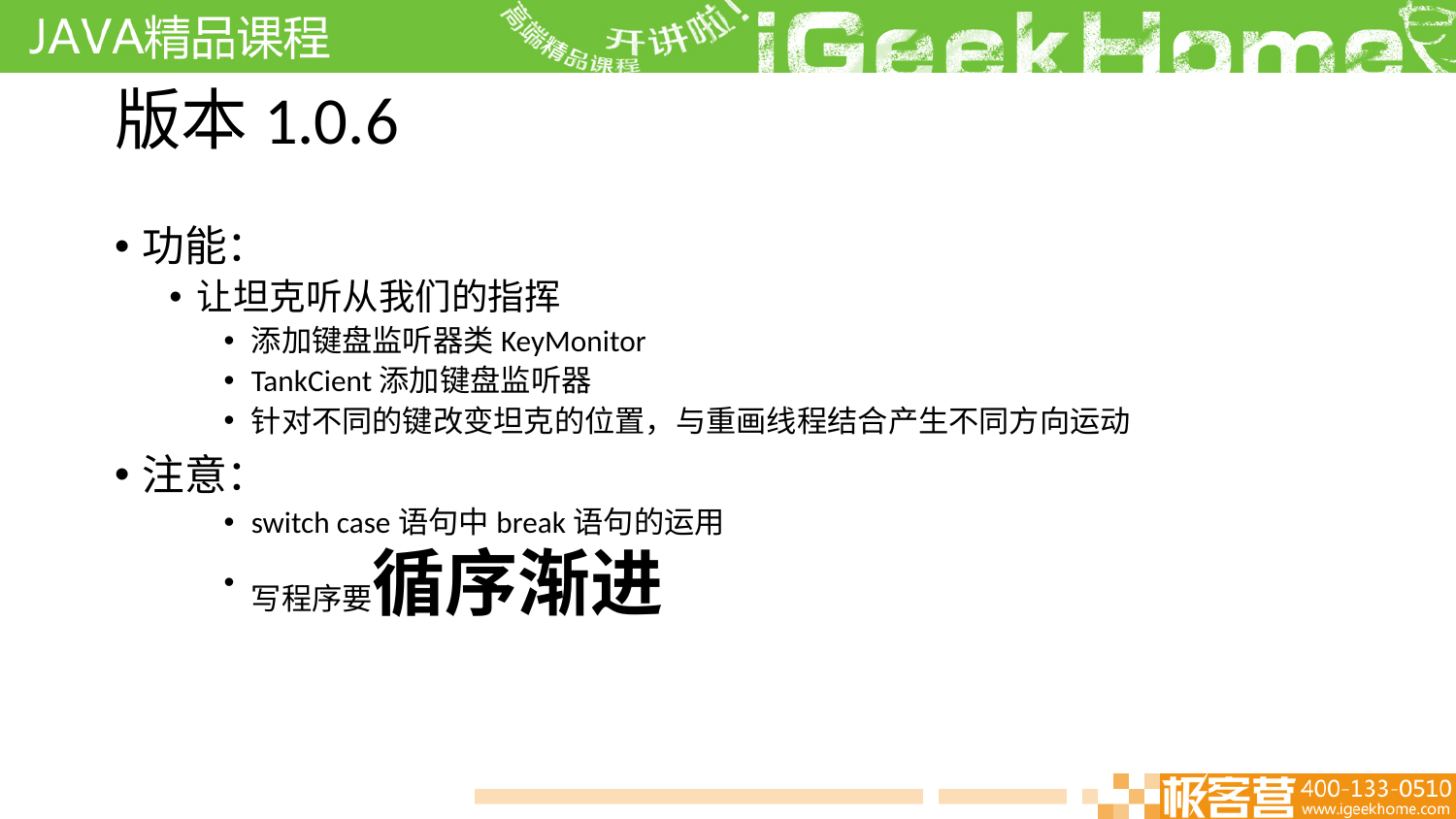

# 版本1.0.6
功能：
让坦克听从我们的指挥
添加键盘监听器类KeyMonitor
TankCient添加键盘监听器
针对不同的键改变坦克的位置，与重画线程结合产生不同方向运动
注意：
switch case语句中break语句的运用
写程序要循序渐进